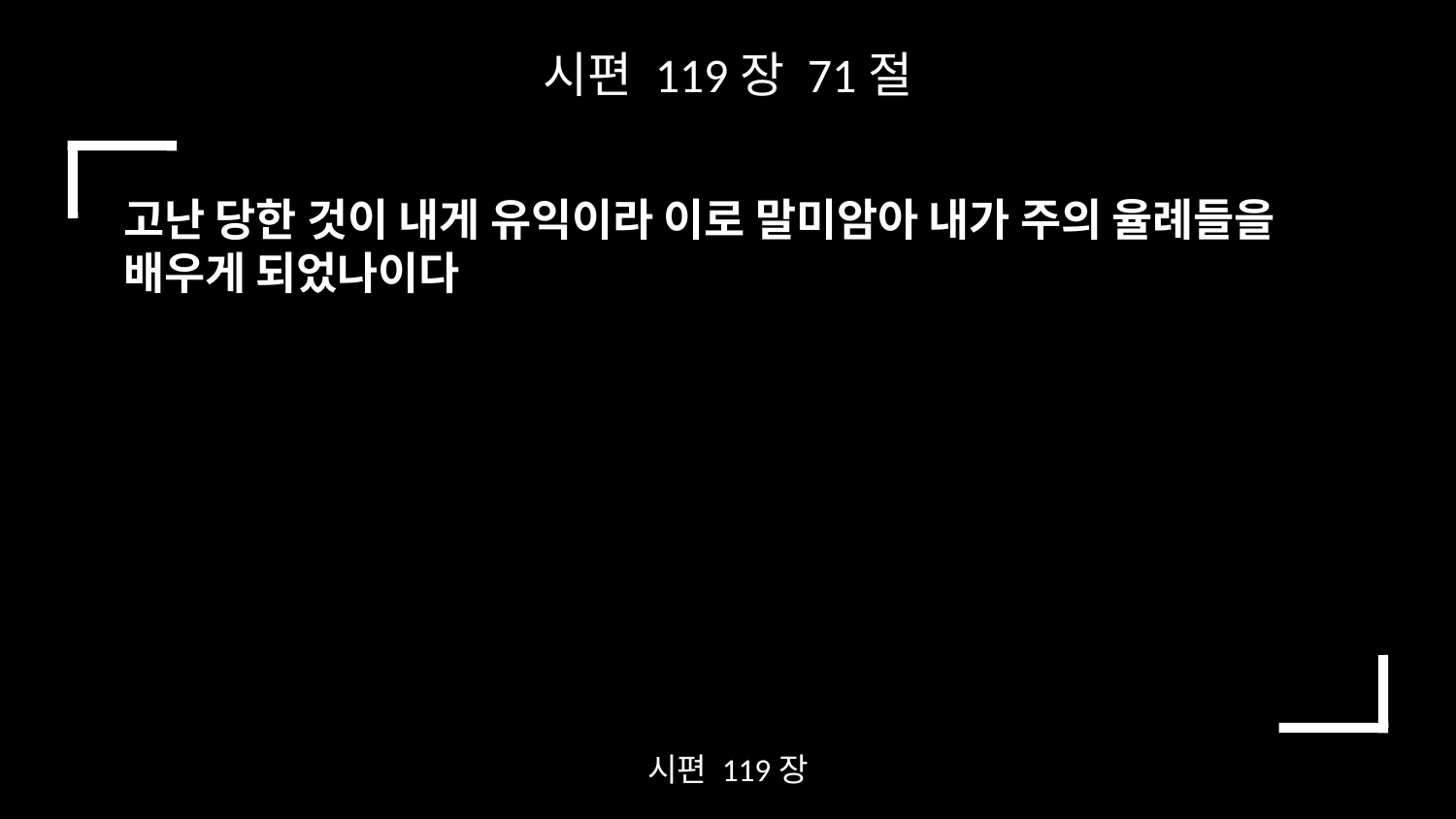

시편 119장 71절

고난 당한 것이 내게 유익이라 이로 말미암아 내가 주의 율례들을 배우게 되었나이다

시편 119장